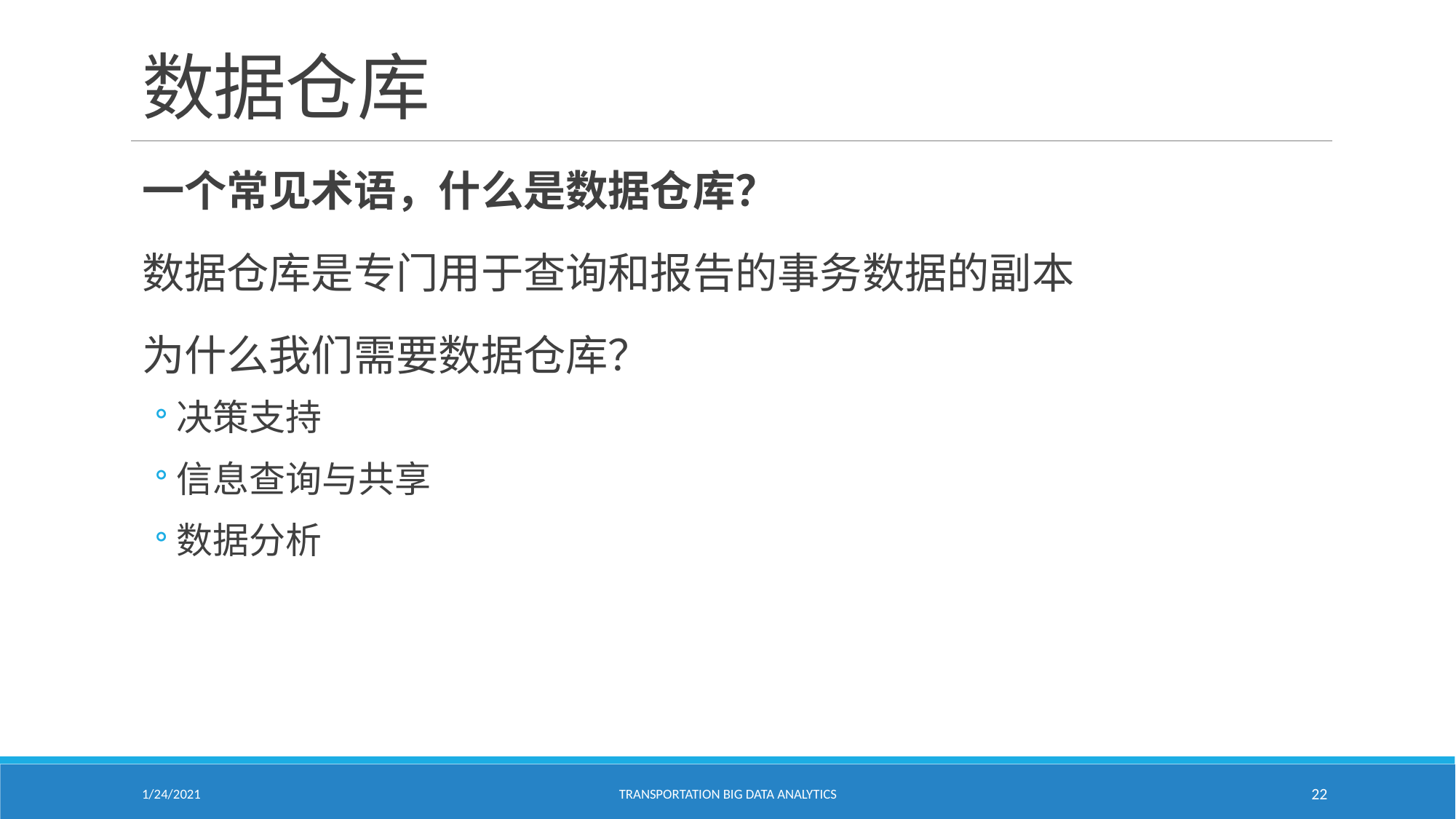

# 数据仓库
一个常见术语，什么是数据仓库？
数据仓库是专门用于查询和报告的事务数据的副本
为什么我们需要数据仓库？
决策支持
信息查询与共享
数据分析
1/24/2021
Transportation Big Data Analytics
22